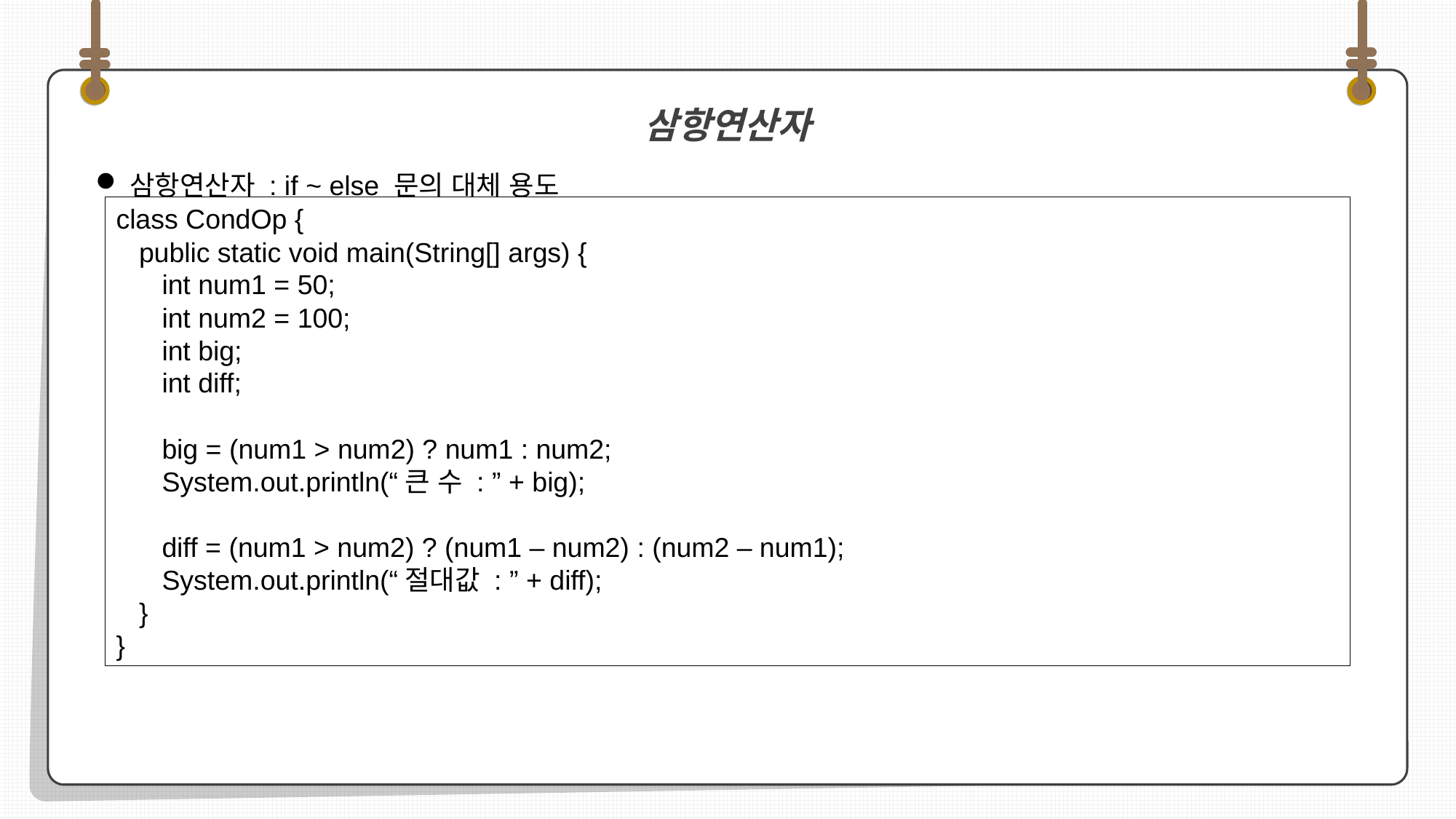

삼항연산자 : if ~ else 문의 대체 용도
삼항연산자

class CondOp {
   public static void main(String[] args) {
      int num1 = 50;
      int num2 = 100;
      int big;
      int diff;

      big = (num1 > num2) ? num1 : num2;
      System.out.println(“큰 수 : ” + big);

      diff = (num1 > num2) ? (num1 – num2) : (num2 – num1);
      System.out.println(“절대값 : ” + diff);
   }
}